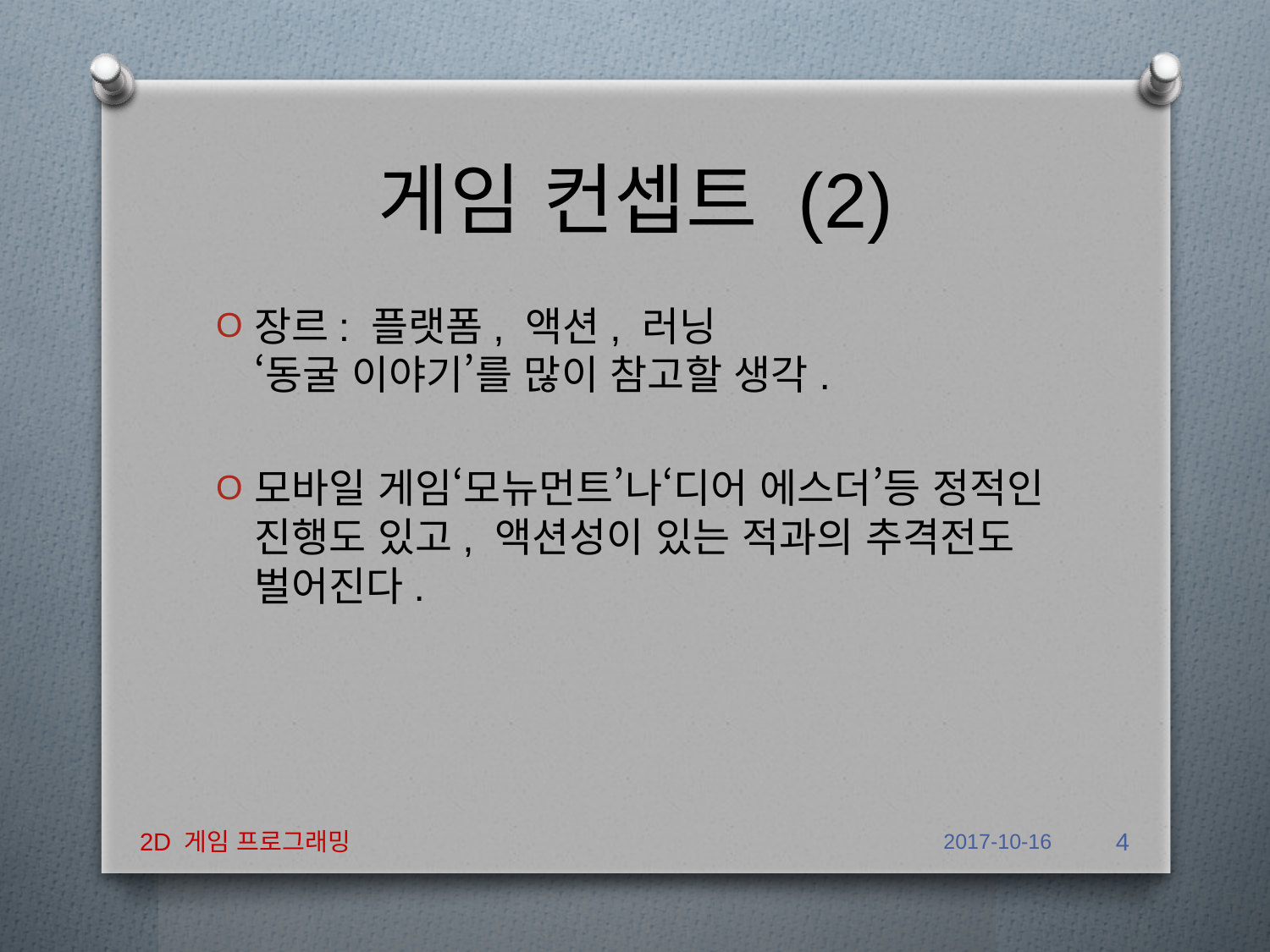

# 게임 컨셉트 (2)
장르: 플랫폼, 액션, 러닝
‘동굴 이야기’를 많이 참고할 생각.

모바일 게임‘모뉴먼트’나‘디어 에스더’등 정적인 진행도 있고, 액션성이 있는 적과의 추격전도 벌어진다.

2D 게임 프로그래밍
2017-10-16
4